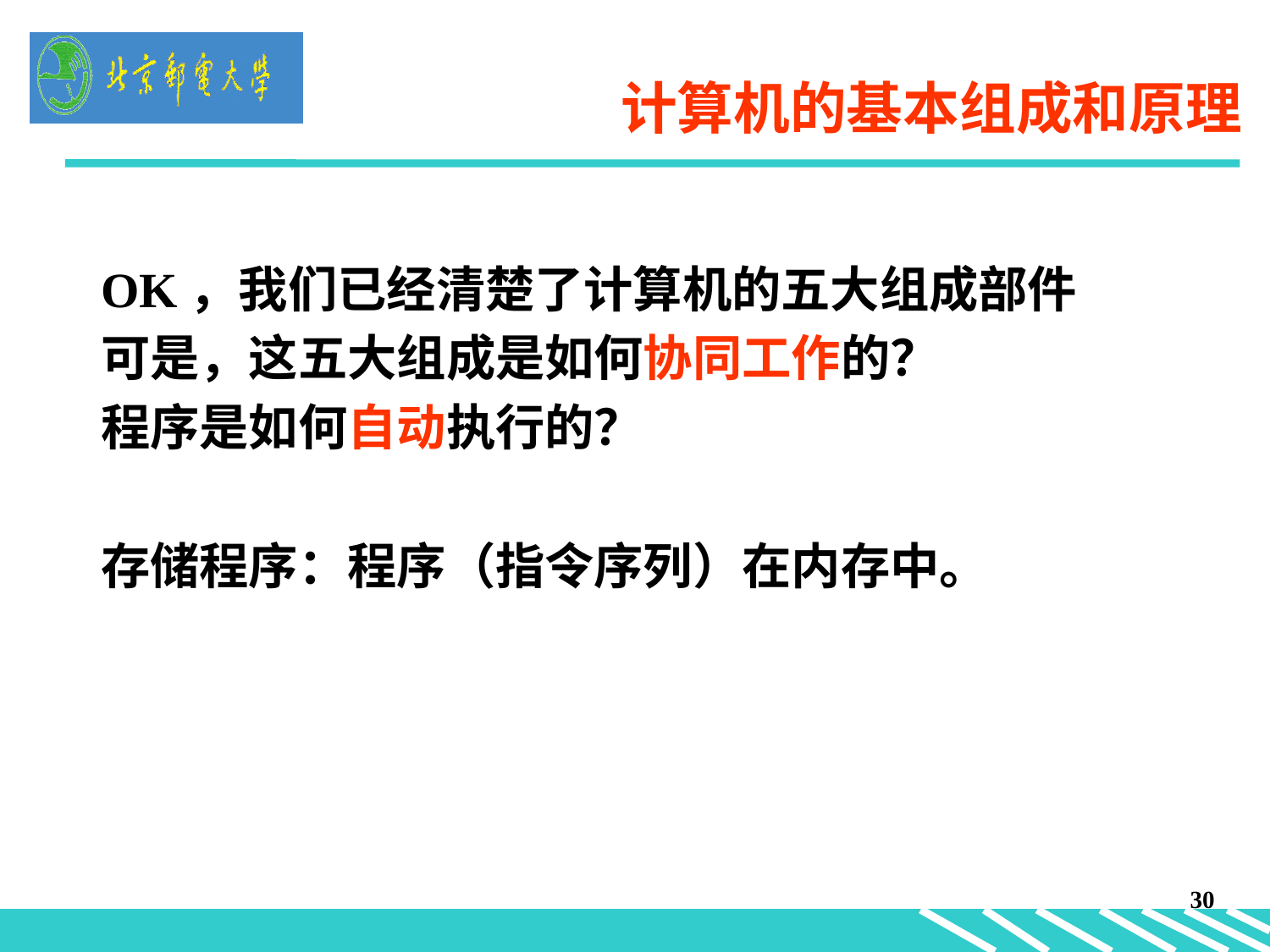

计算机的基本组成和原理
OK，我们已经清楚了计算机的五大组成部件
可是，这五大组成是如何协同工作的？
程序是如何自动执行的？

存储程序：程序（指令序列）在内存中。
30